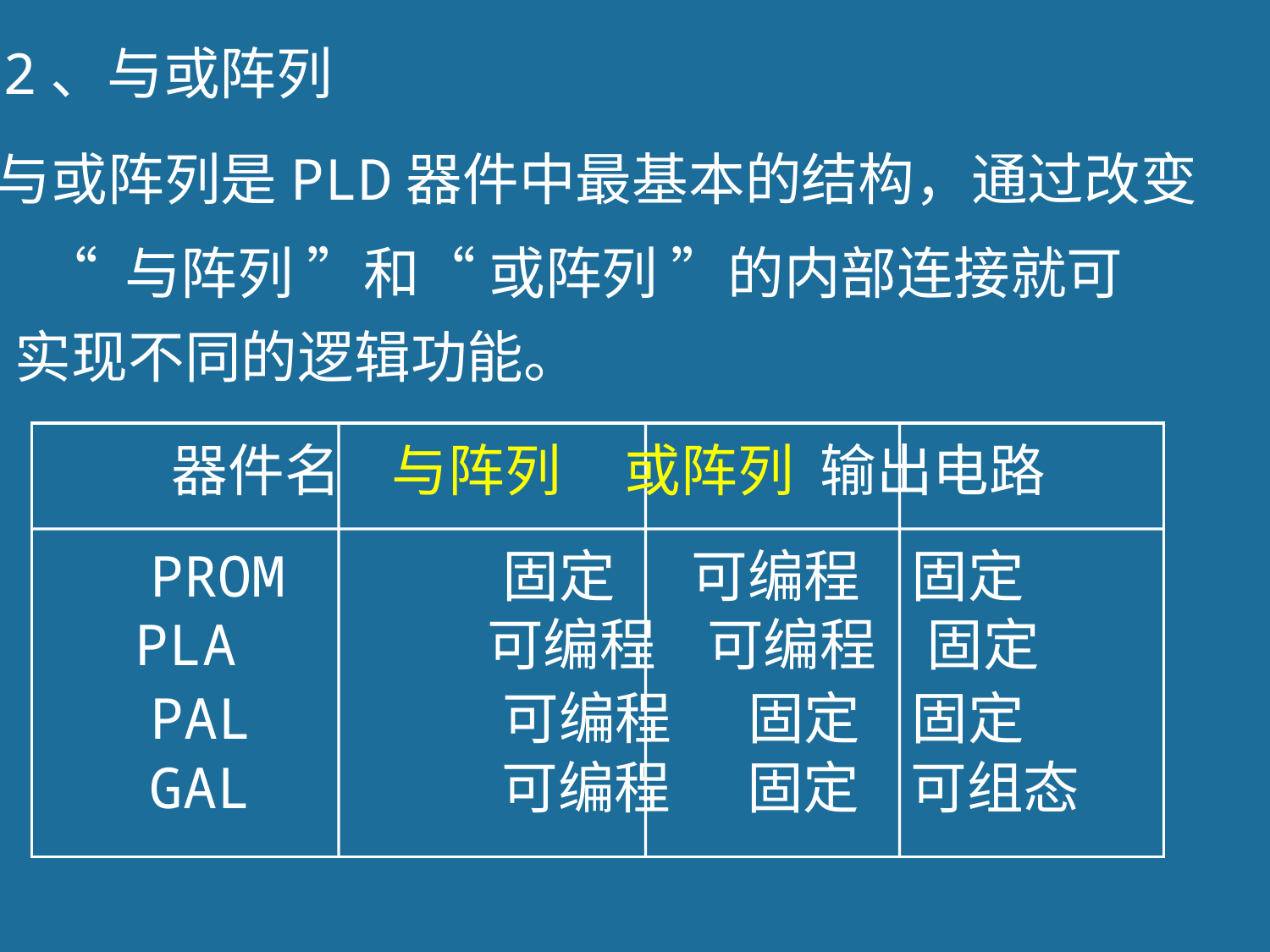

2、与或阵列
与或阵列是PLD器件中最基本的结构，通过改变
“ 与阵列 ”和“ 或阵列 ”的内部连接就可
实现不同的逻辑功能。

器件名    与阵列     或阵列  输出电路

PROM      固定      可编程    固定
PLA       可编程    可编程    固定
PAL       可编程      固定    固定
 GAL       可编程      固定    可组态
5